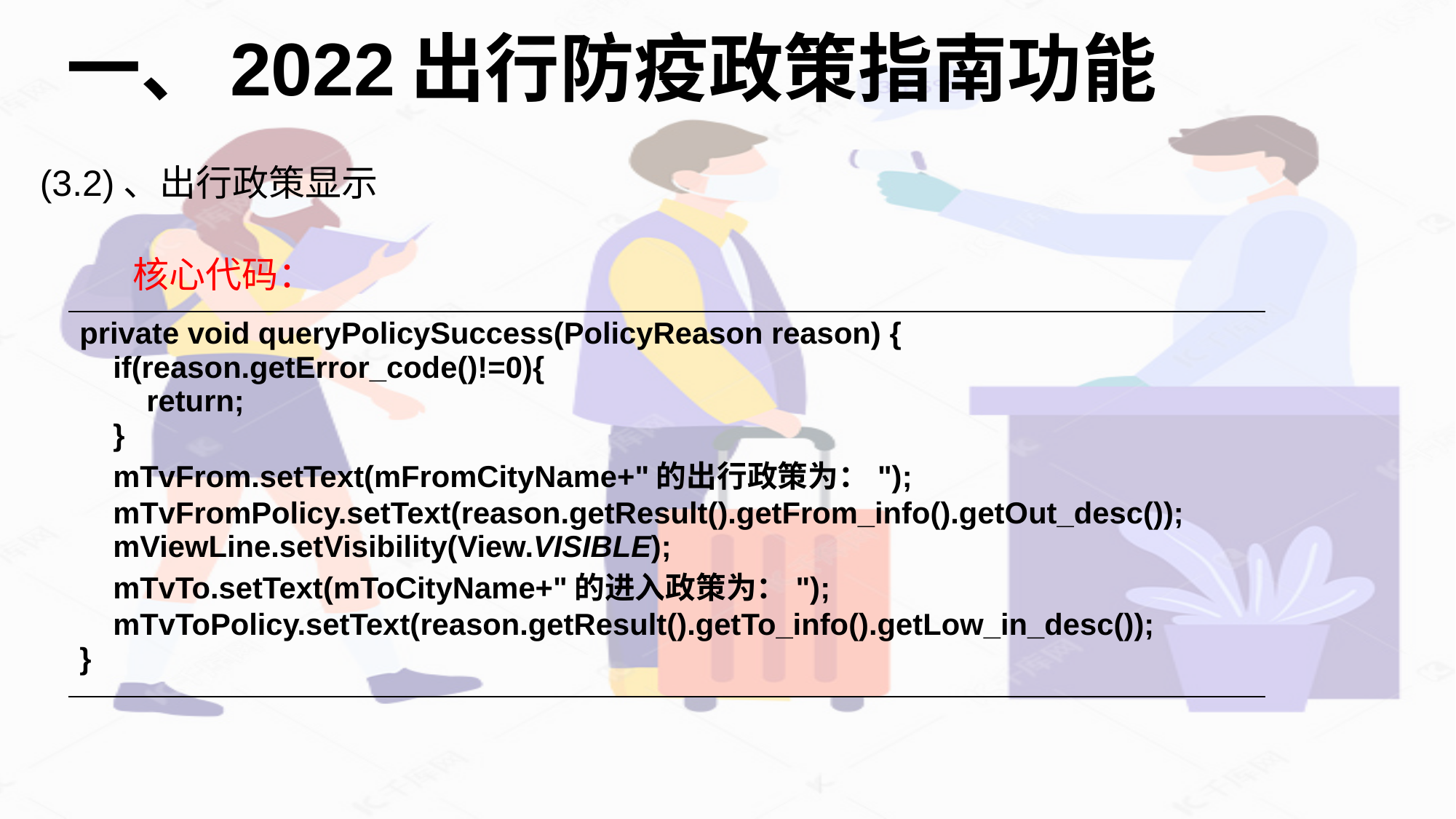

# 一、2022出行防疫政策指南功能
(3.2)、出行政策显示
	核心代码：
| private void queryPolicySuccess(PolicyReason reason) { if(reason.getError\_code()!=0){ return; } mTvFrom.setText(mFromCityName+"的出行政策为："); mTvFromPolicy.setText(reason.getResult().getFrom\_info().getOut\_desc()); mViewLine.setVisibility(View.VISIBLE); mTvTo.setText(mToCityName+"的进入政策为："); mTvToPolicy.setText(reason.getResult().getTo\_info().getLow\_in\_desc()); } |
| --- |